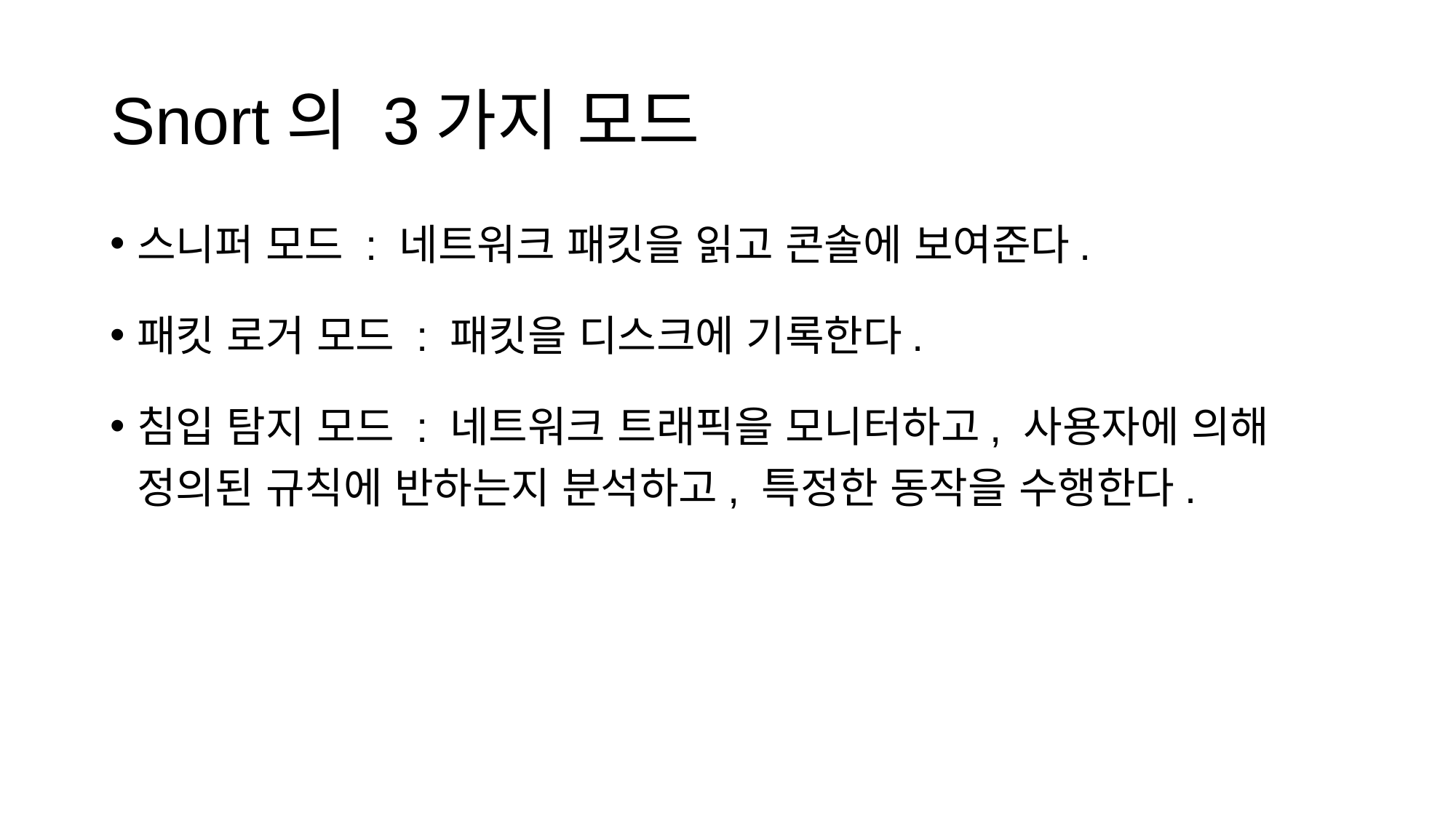

# Snort의 3가지 모드
스니퍼 모드 : 네트워크 패킷을 읽고 콘솔에 보여준다.
패킷 로거 모드 : 패킷을 디스크에 기록한다.
침입 탐지 모드 : 네트워크 트래픽을 모니터하고, 사용자에 의해 정의된 규칙에 반하는지 분석하고, 특정한 동작을 수행한다.